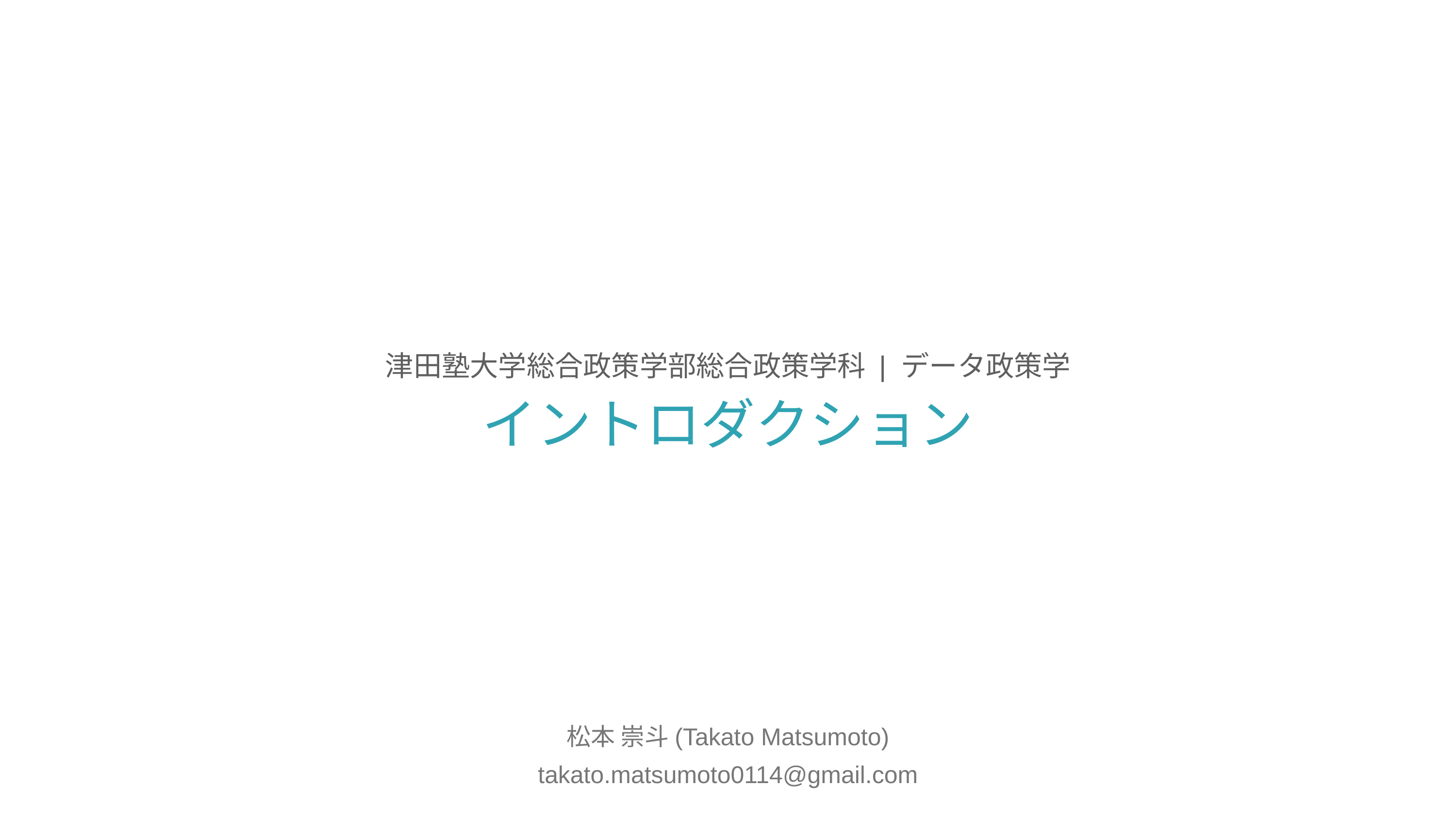

津田塾大学総合政策学部総合政策学科 | データ政策学
# イントロダクション
松本 崇斗(Takato Matsumoto)
takato.matsumoto0114@gmail.com